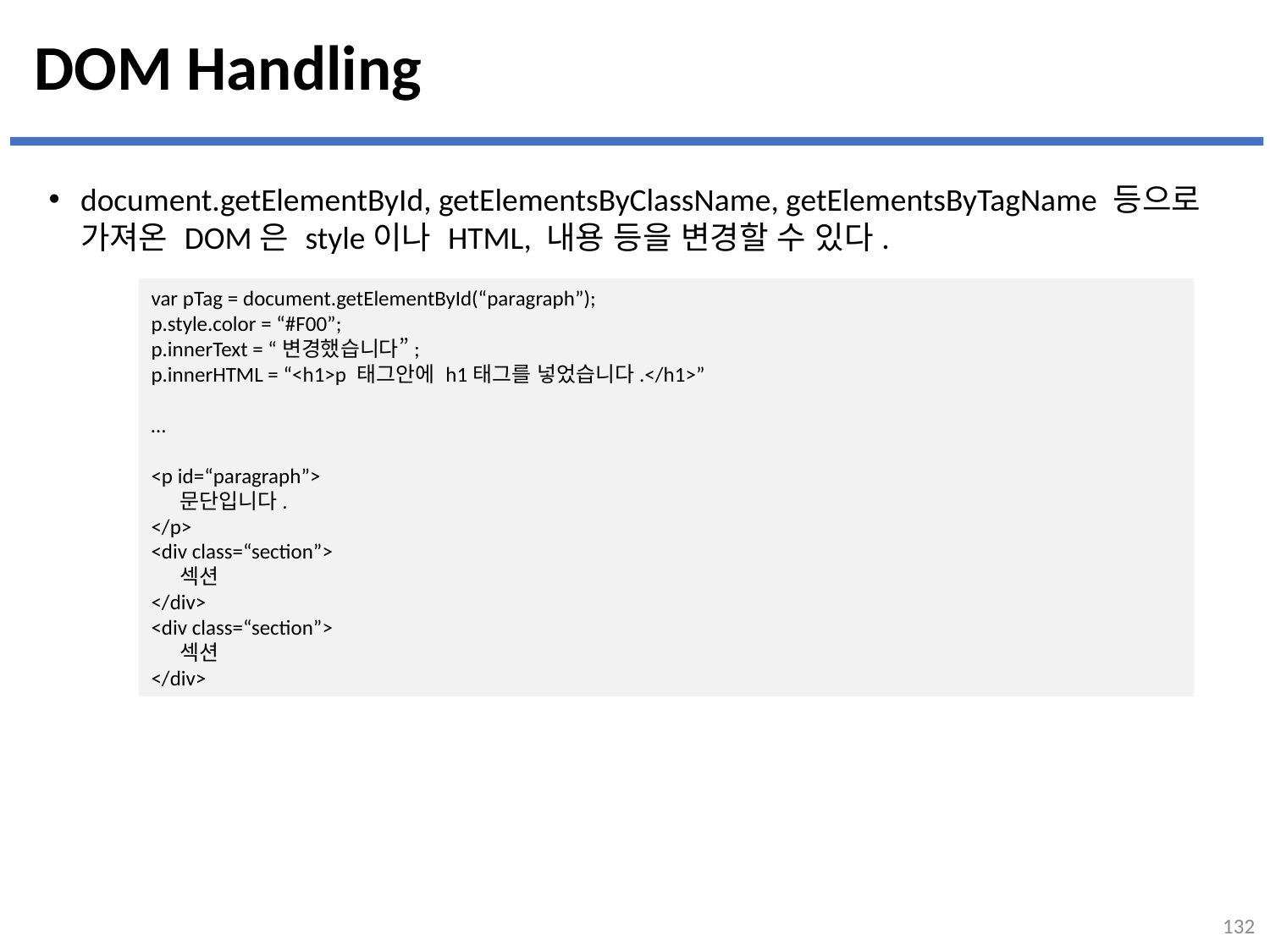

# DOM Handling
document.getElementById, getElementsByClassName, getElementsByTagName 등으로 가져온 DOM은 style이나 HTML, 내용 등을 변경할 수 있다.

var pTag = document.getElementById(“paragraph”);
p.style.color = “#F00”;
p.innerText = “변경했습니다”;
p.innerHTML = “<h1>p 태그안에 h1태그를 넣었습니다.</h1>”

…

<p id=“paragraph”>
    문단입니다.
</p>
<div class=“section”>
    섹션
</div>
<div class=“section”>
    섹션
</div>
132